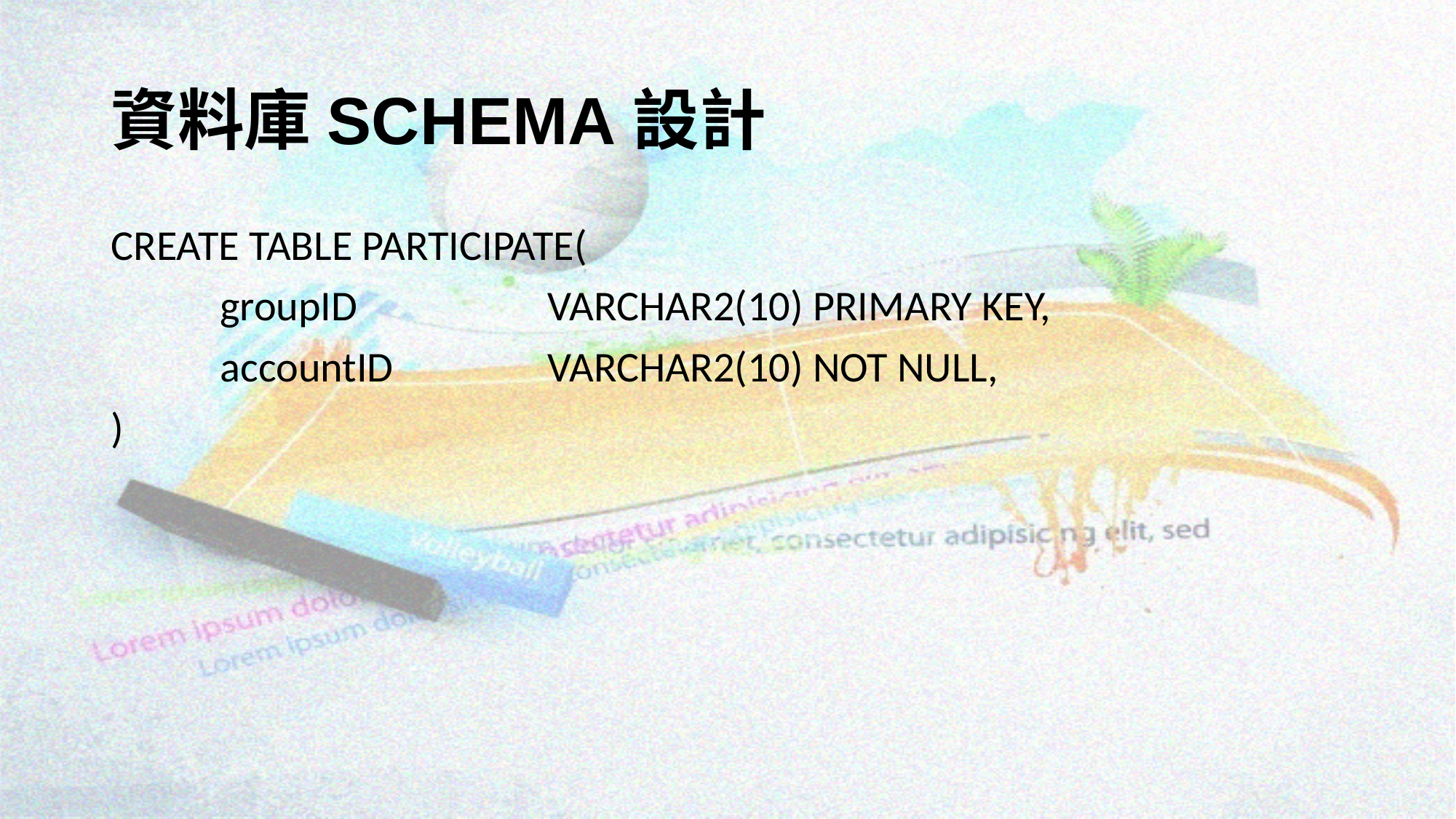

# 資料庫SCHEMA設計
CREATE TABLE PARTICIPATE(
	groupID		VARCHAR2(10) PRIMARY KEY,
	accountID		VARCHAR2(10) NOT NULL,
)